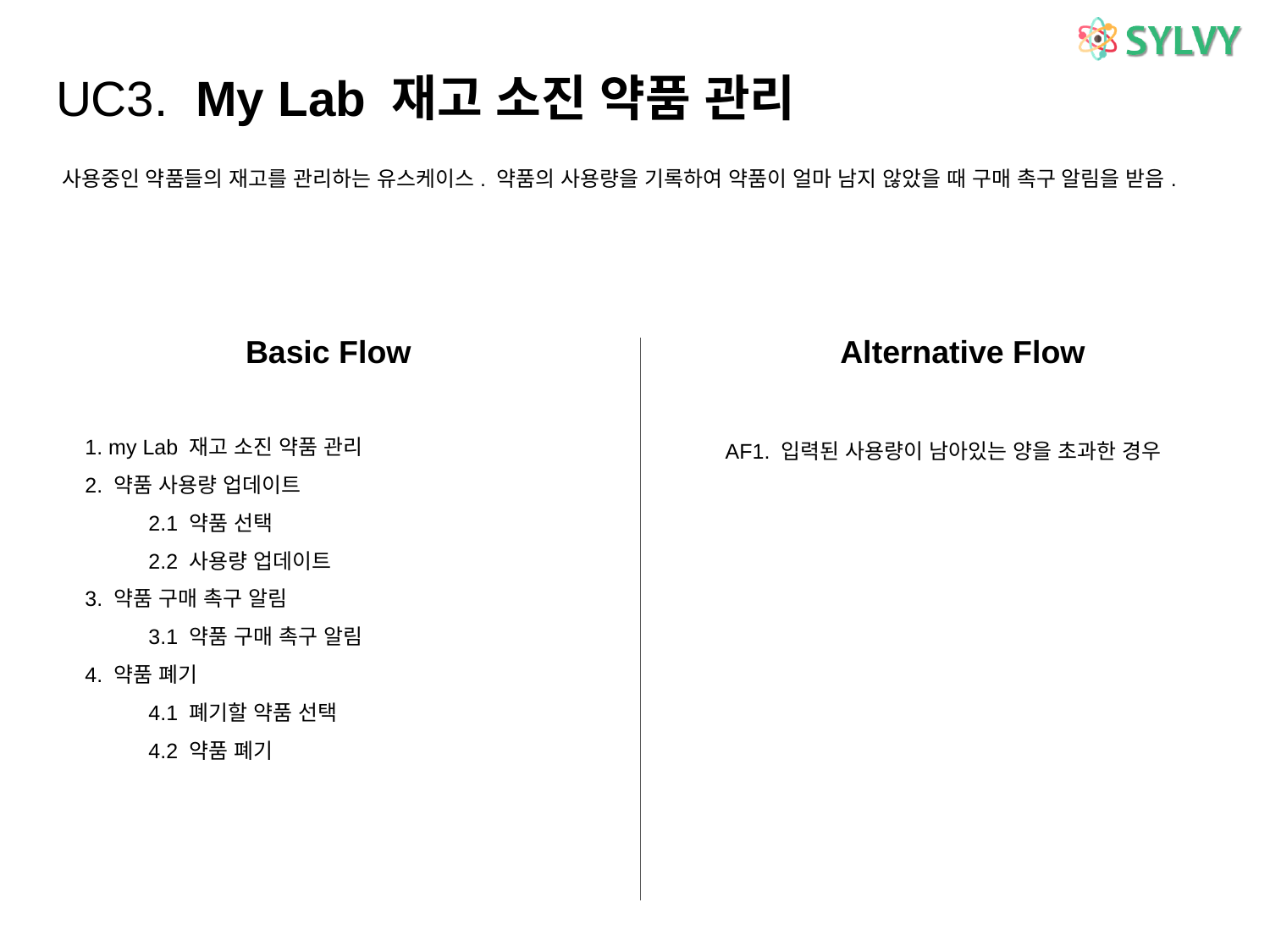

# UC3.  My Lab 재고 소진 약품 관리
사용중인 약품들의 재고를 관리하는 유스케이스. 약품의 사용량을 기록하여 약품이 얼마 남지 않았을 때 구매 촉구 알림을 받음.
Basic Flow

Alternative Flow

1. my Lab 재고 소진 약품 관리
2. 약품 사용량 업데이트
2.1 약품 선택
2.2 사용량 업데이트
3. 약품 구매 촉구 알림
3.1 약품 구매 촉구 알림
4. 약품 폐기
4.1 폐기할 약품 선택
4.2 약품 폐기

AF1. 입력된 사용량이 남아있는 양을 초과한 경우